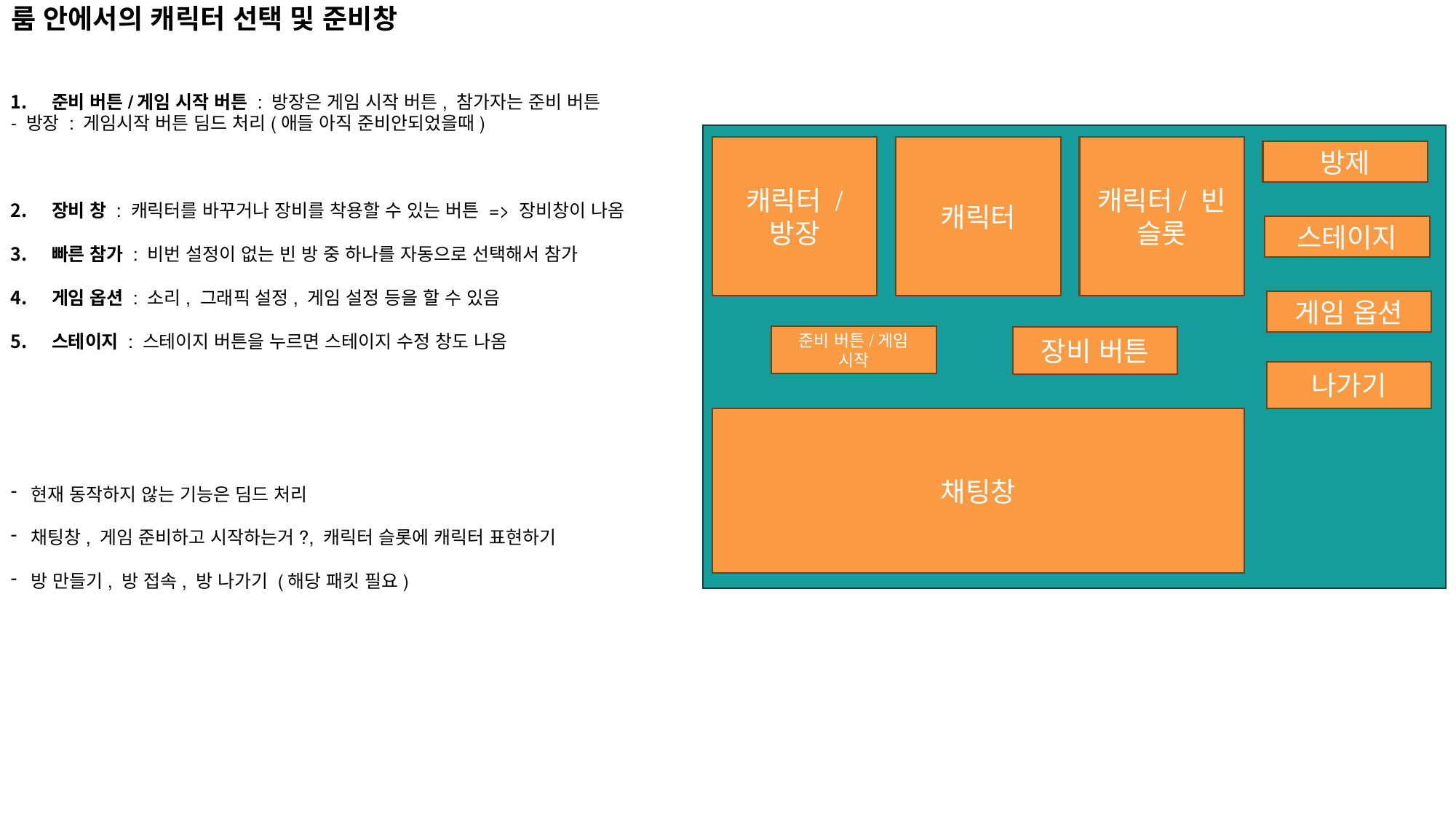

# 룸 안에서의 캐릭터 선택 및 준비창
준비 버튼/게임 시작 버튼 : 방장은 게임 시작 버튼, 참가자는 준비 버튼
- 방장 : 게임시작 버튼 딤드 처리(애들 아직 준비안되었을때)

장비 창 : 캐릭터를 바꾸거나 장비를 착용할 수 있는 버튼 => 장비창이 나옴

빠른 참가 : 비번 설정이 없는 빈 방 중 하나를 자동으로 선택해서 참가

게임 옵션 : 소리, 그래픽 설정, 게임 설정 등을 할 수 있음

스테이지 : 스테이지 버튼을 누르면 스테이지 수정 창도 나옴

현재 동작하지 않는 기능은 딤드 처리

채팅창, 게임 준비하고 시작하는거?, 캐릭터 슬롯에 캐릭터 표현하기

방 만들기, 방 접속, 방 나가기 (해당 패킷 필요)

캐릭터 / 방장
캐릭터
캐릭터/ 빈 슬롯
방제
스테이지
게임 옵션
준비 버튼/게임 시작
장비 버튼
나가기
채팅창